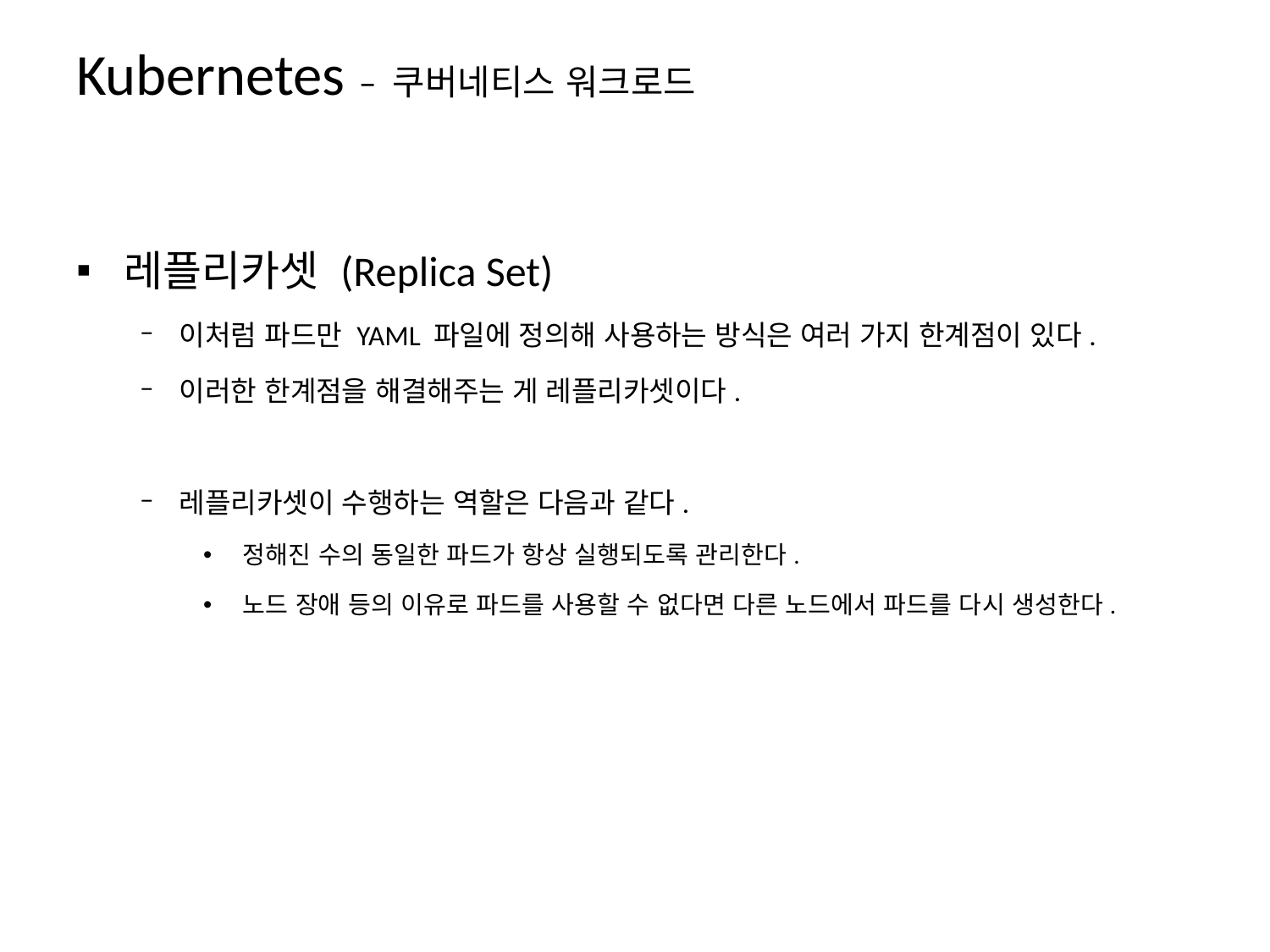

# Kubernetes – 쿠버네티스 워크로드
레플리카셋 (Replica Set)
이처럼 파드만 YAML 파일에 정의해 사용하는 방식은 여러 가지 한계점이 있다.
이러한 한계점을 해결해주는 게 레플리카셋이다.

레플리카셋이 수행하는 역할은 다음과 같다.
정해진 수의 동일한 파드가 항상 실행되도록 관리한다.
노드 장애 등의 이유로 파드를 사용할 수 없다면 다른 노드에서 파드를 다시 생성한다.